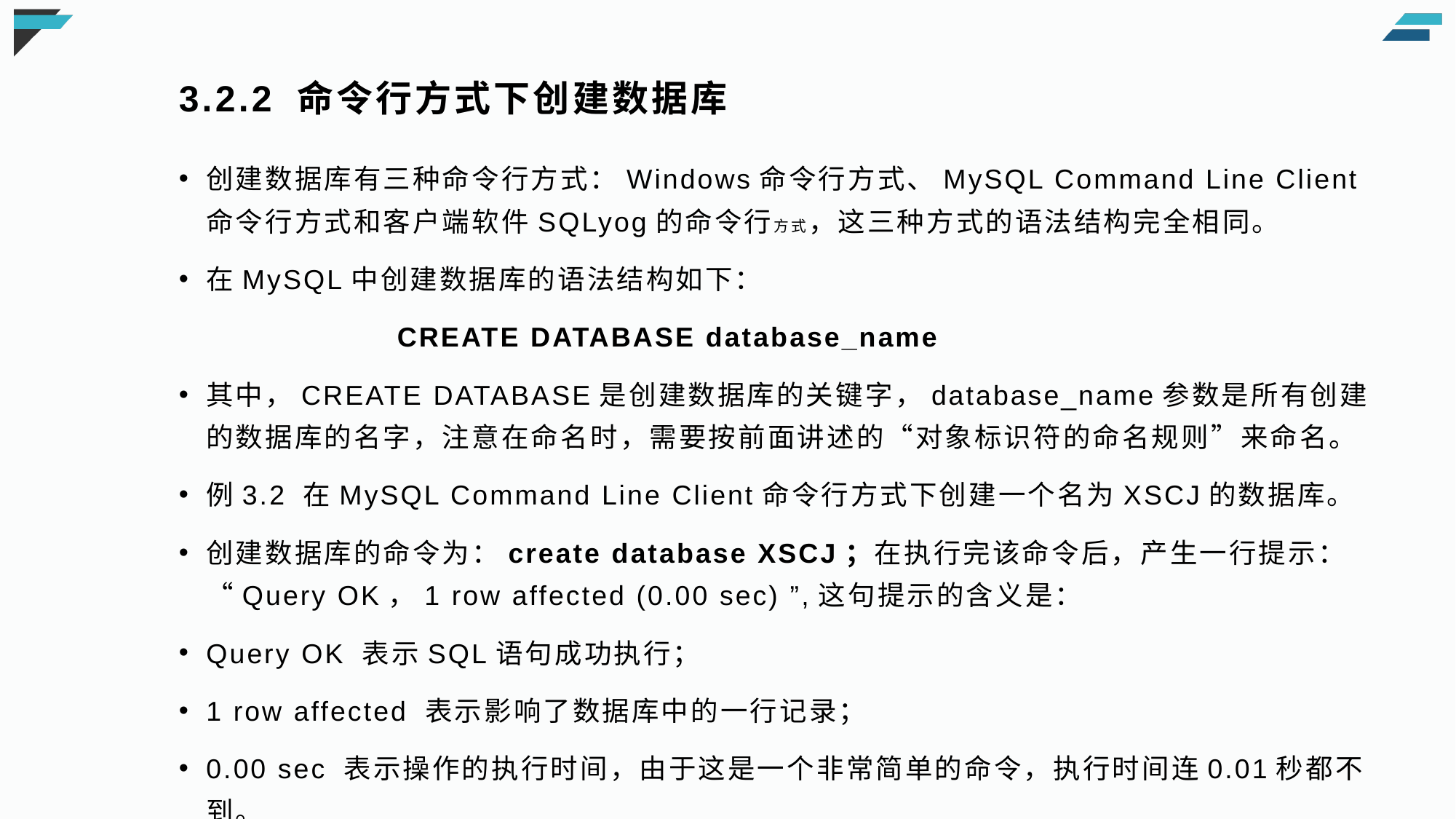

# 3.2.2 命令行方式下创建数据库
创建数据库有三种命令行方式：Windows命令行方式、MySQL Command Line Client命令行方式和客户端软件SQLyog的命令行方式，这三种方式的语法结构完全相同。
在MySQL中创建数据库的语法结构如下：
		CREATE DATABASE database_name
其中，CREATE DATABASE是创建数据库的关键字，database_name参数是所有创建的数据库的名字，注意在命名时，需要按前面讲述的“对象标识符的命名规则”来命名。
例3.2 在MySQL Command Line Client命令行方式下创建一个名为XSCJ的数据库。
创建数据库的命令为：create database XSCJ；在执行完该命令后，产生一行提示：“Query OK，1 row affected (0.00 sec) ”,这句提示的含义是：
Query OK 表示SQL语句成功执行；
1 row affected 表示影响了数据库中的一行记录；
0.00 sec 表示操作的执行时间，由于这是一个非常简单的命令，执行时间连0.01秒都不到。